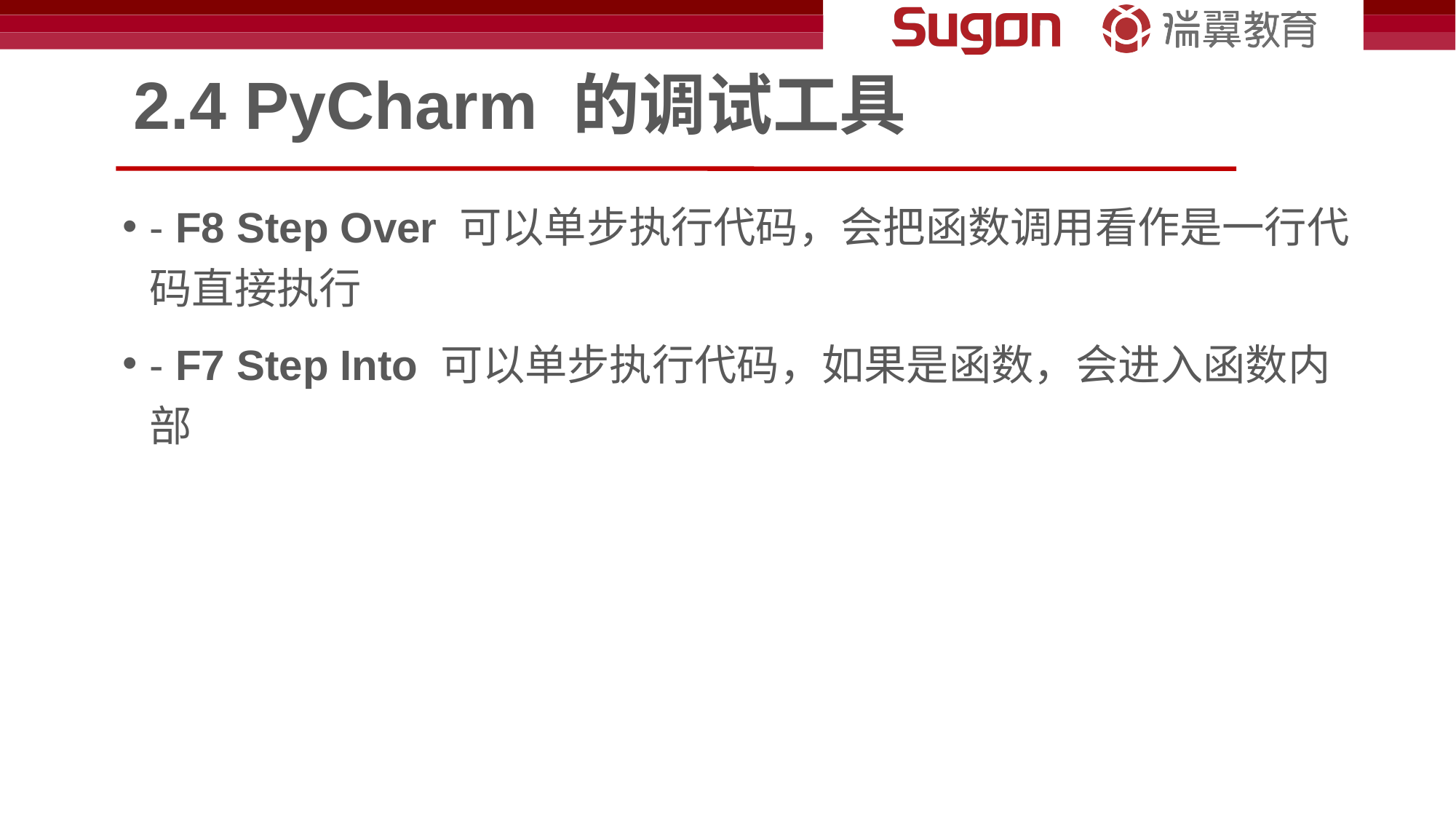

# 2.4 PyCharm 的调试工具
- F8 Step Over 可以单步执行代码，会把函数调用看作是一行代码直接执行
- F7 Step Into 可以单步执行代码，如果是函数，会进入函数内部